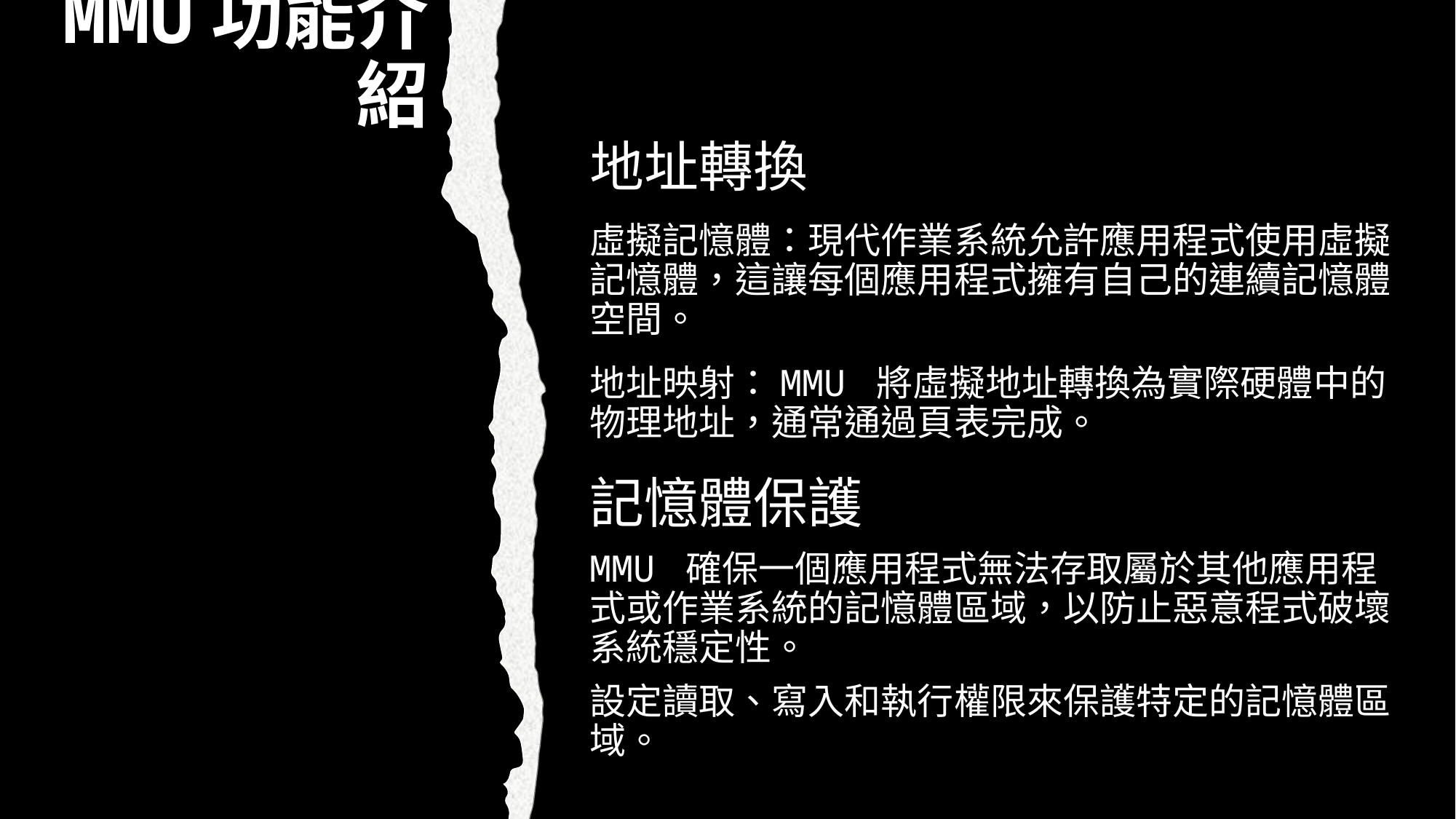

# MMU功能介紹
地址轉換
虛擬記憶體：現代作業系統允許應用程式使用虛擬記憶體，這讓每個應用程式擁有自己的連續記憶體空間。
地址映射：MMU 將虛擬地址轉換為實際硬體中的物理地址，通常通過頁表完成。
記憶體保護
MMU 確保一個應用程式無法存取屬於其他應用程式或作業系統的記憶體區域，以防止惡意程式破壞系統穩定性。
設定讀取、寫入和執行權限來保護特定的記憶體區域。